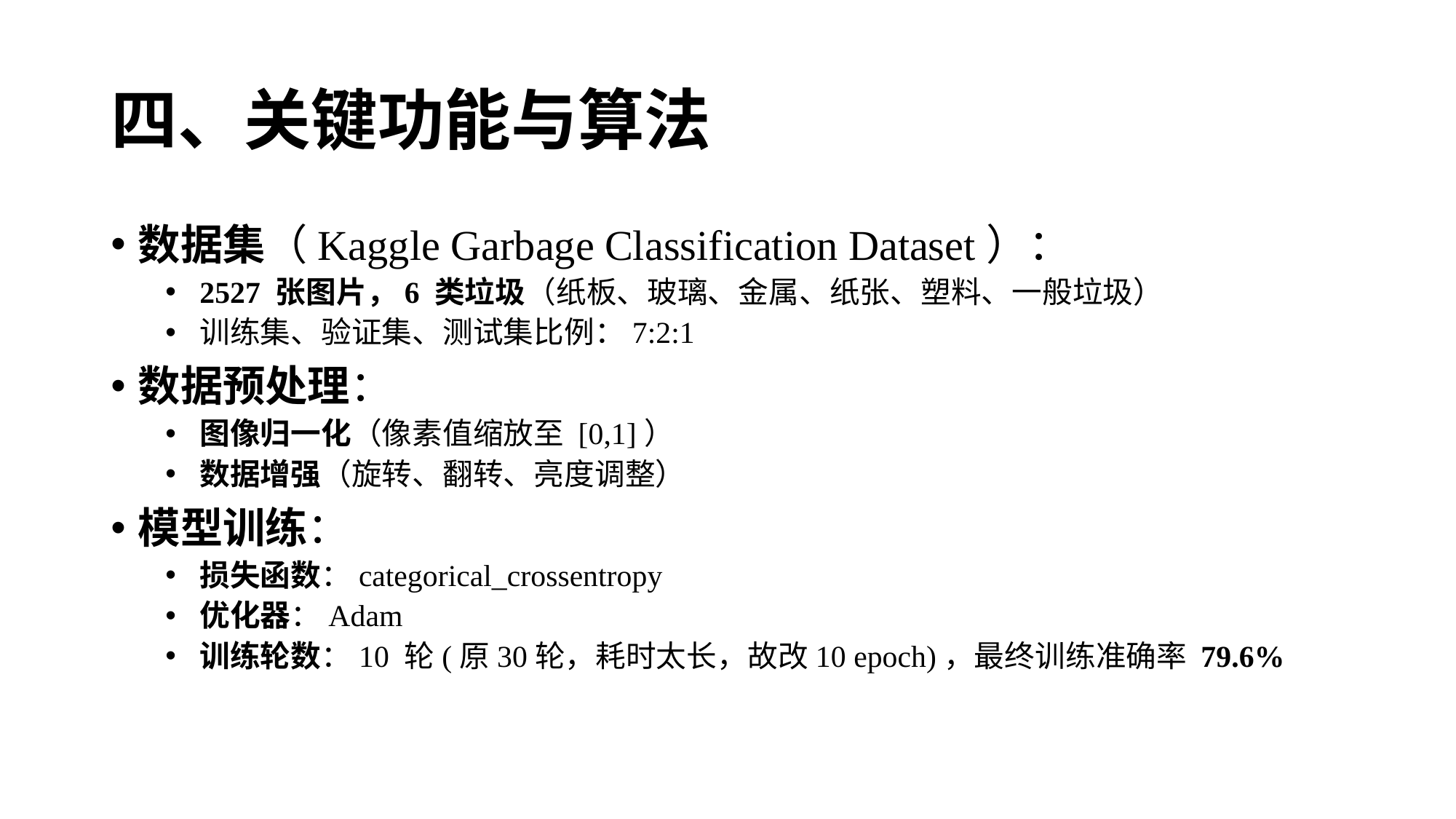

# 四、关键功能与算法
数据集（Kaggle Garbage Classification Dataset）：
2527 张图片，6 类垃圾（纸板、玻璃、金属、纸张、塑料、一般垃圾）
训练集、验证集、测试集比例：7:2:1
数据预处理：
图像归一化（像素值缩放至 [0,1]）
数据增强（旋转、翻转、亮度调整）
模型训练：
损失函数：categorical_crossentropy
优化器：Adam
训练轮数：10 轮(原30轮，耗时太长，故改10 epoch)，最终训练准确率 79.6%